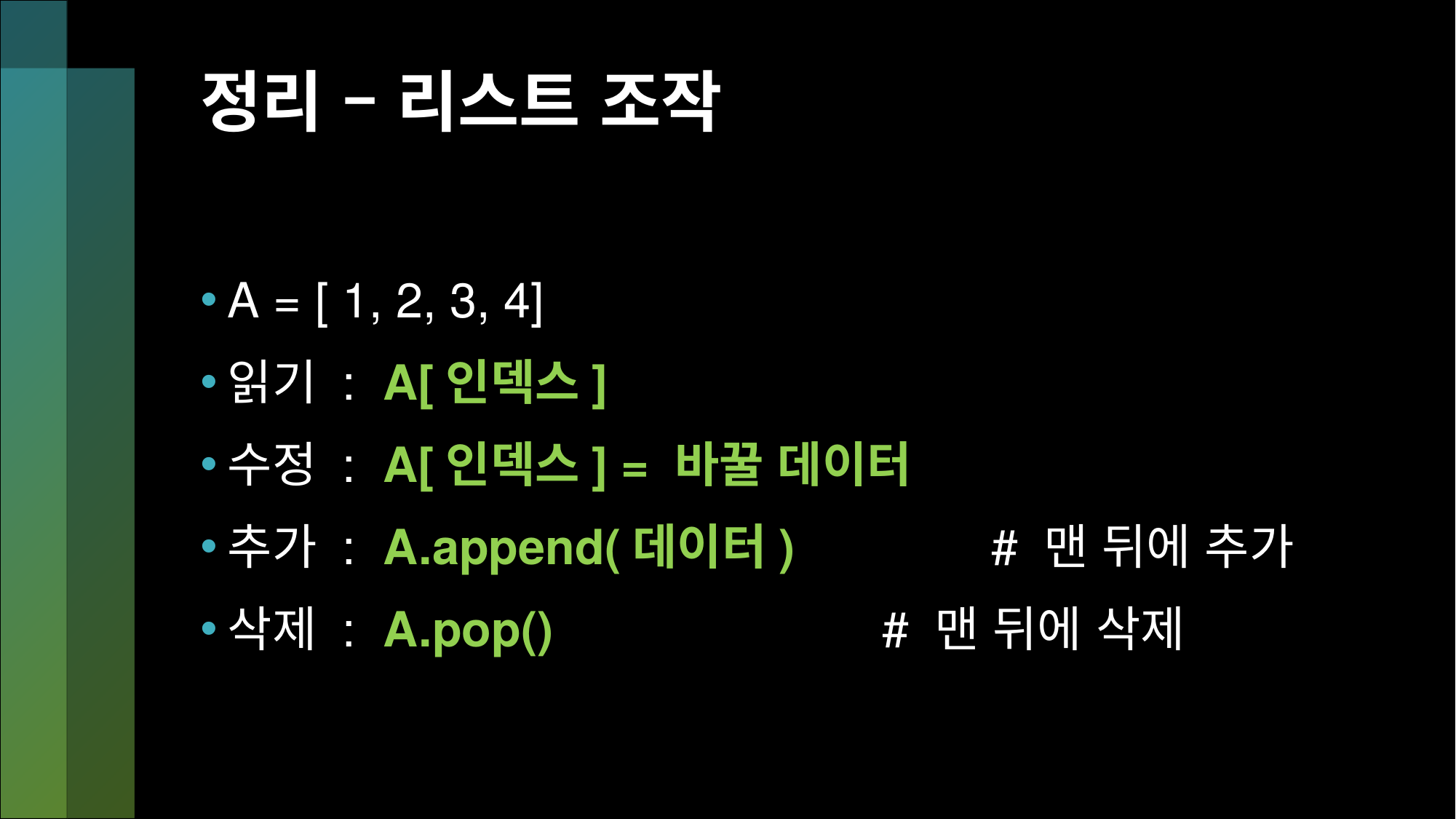

# 정리 – 리스트 조작
A = [ 1, 2, 3, 4]
읽기 :  A[인덱스]
수정 :  A[인덱스] = 바꿀 데이터
추가 :  A.append(데이터)		# 맨 뒤에 추가
삭제 :  A.pop()				# 맨 뒤에 삭제